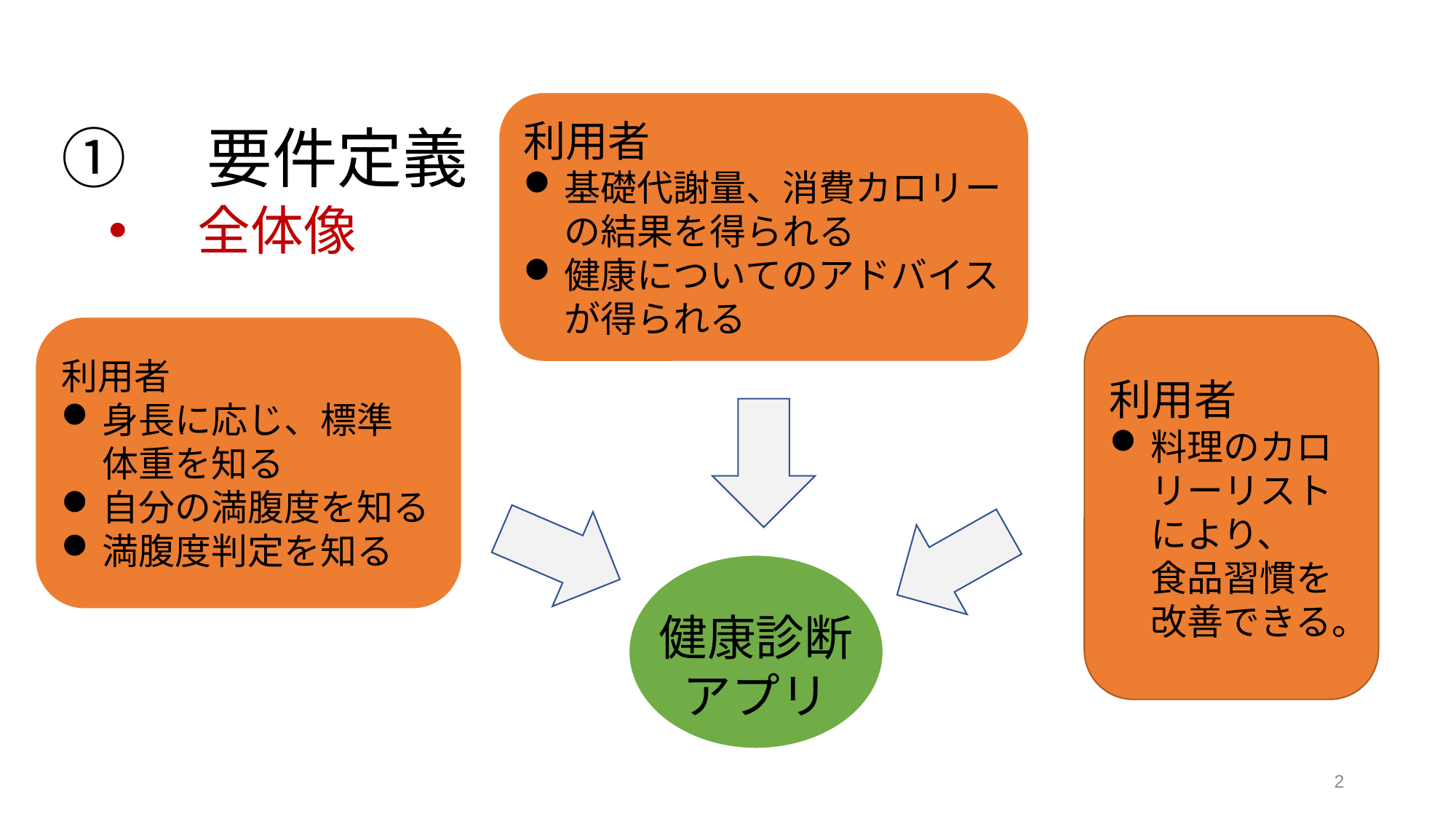

利用者
基礎代謝量、消費カロリーの結果を得られる
健康についてのアドバイスが得られる
①　要件定義
全体像

利用者
料理のカロリーリストにより、　食品習慣を改善できる。
利用者
身長に応じ、標準　体重を知る
自分の満腹度を知る
満腹度判定を知る

健康診断アプリ
2